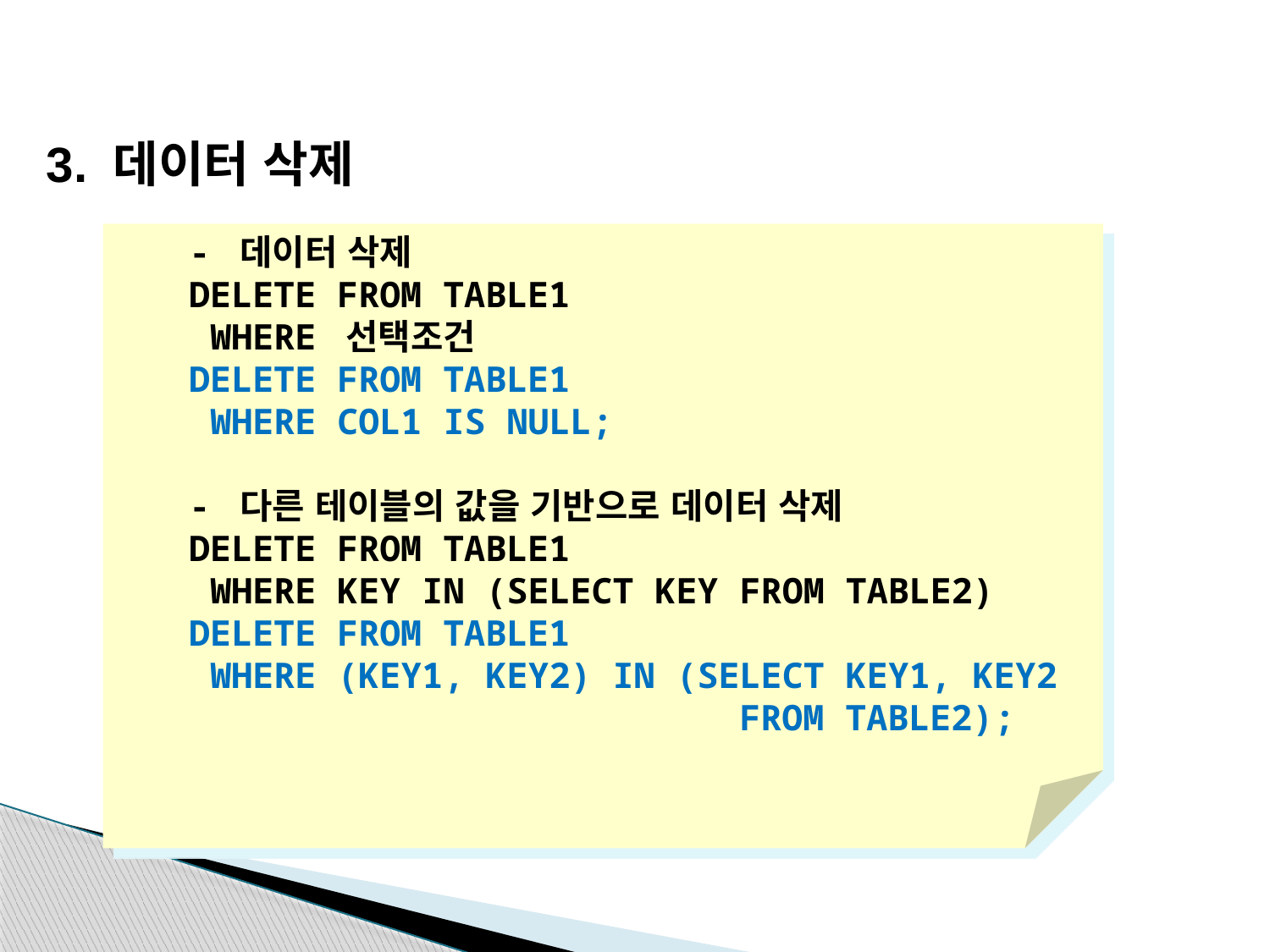

3. 데이터 삭제
   - 데이터 삭제
   DELETE FROM TABLE1
    WHERE 선택조건
   DELETE FROM TABLE1
    WHERE COL1 IS NULL;

   - 다른 테이블의 값을 기반으로 데이터 삭제
   DELETE FROM TABLE1
    WHERE KEY IN (SELECT KEY FROM TABLE2)
   DELETE FROM TABLE1
    WHERE (KEY1, KEY2) IN (SELECT KEY1, KEY2
                             FROM TABLE2);